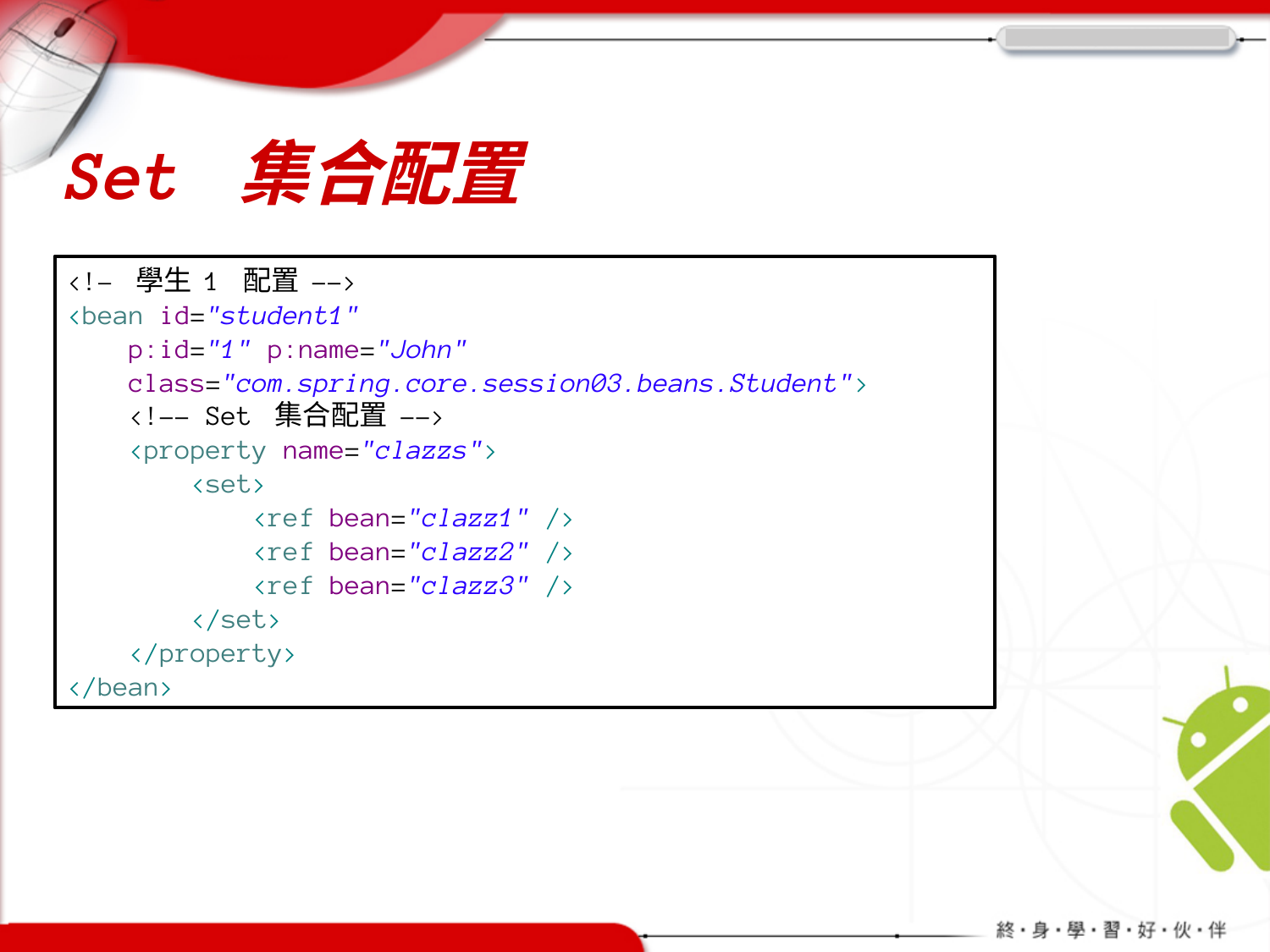

# Set 集合配置
<!– 學生 1 配置 -->
<bean id="student1"
    p:id="1" p:name="John"
    class="com.spring.core.session03.beans.Student">
    <!-- Set 集合配置 -->
    <property name="clazzs">
        <set>
            <ref bean="clazz1" />
            <ref bean="clazz2" />
            <ref bean="clazz3" />
        </set>
    </property>
</bean>